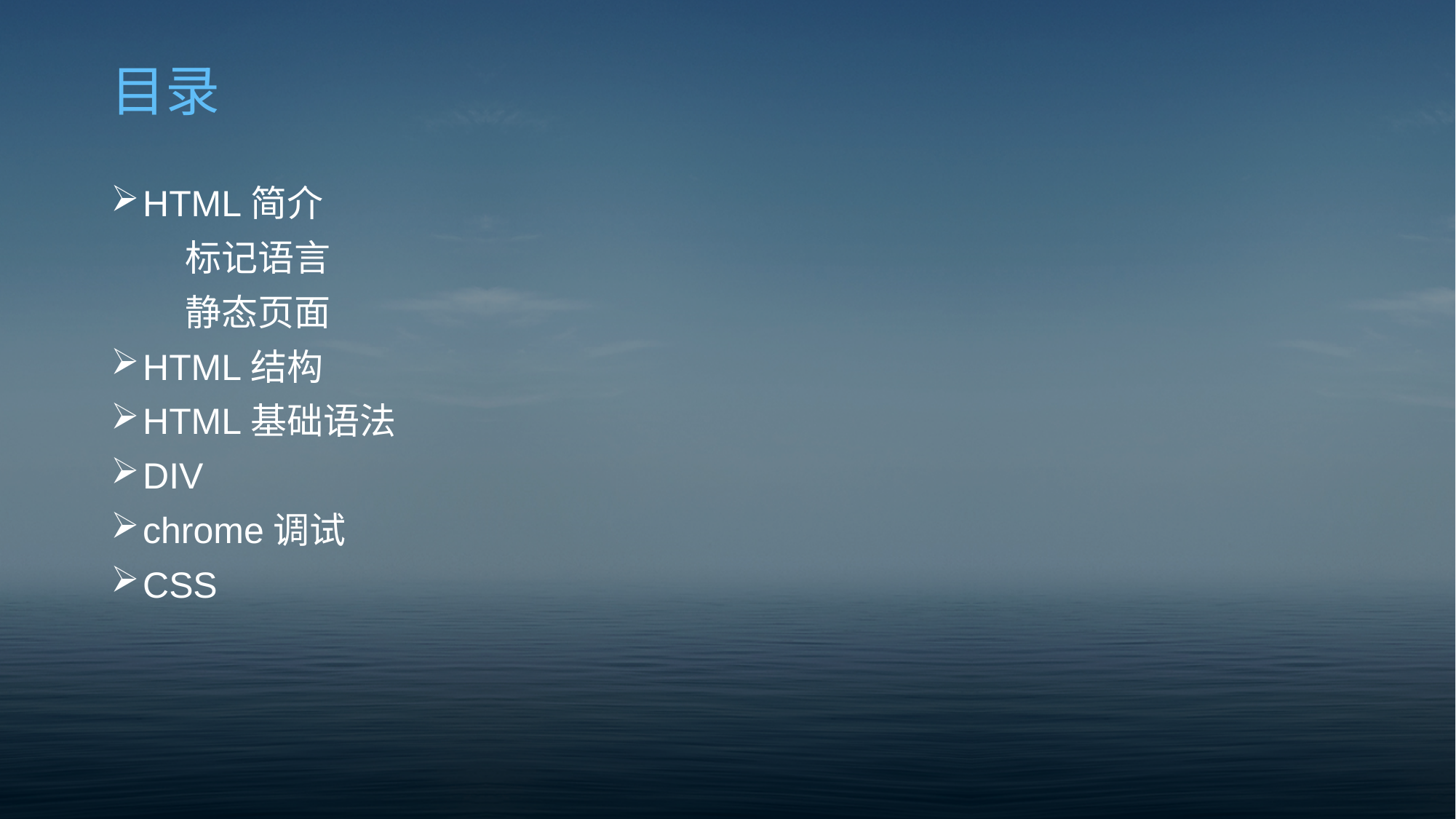

# 目录
HTML简介
        标记语言
        静态页面
HTML结构
HTML基础语法
DIV
chrome调试
CSS